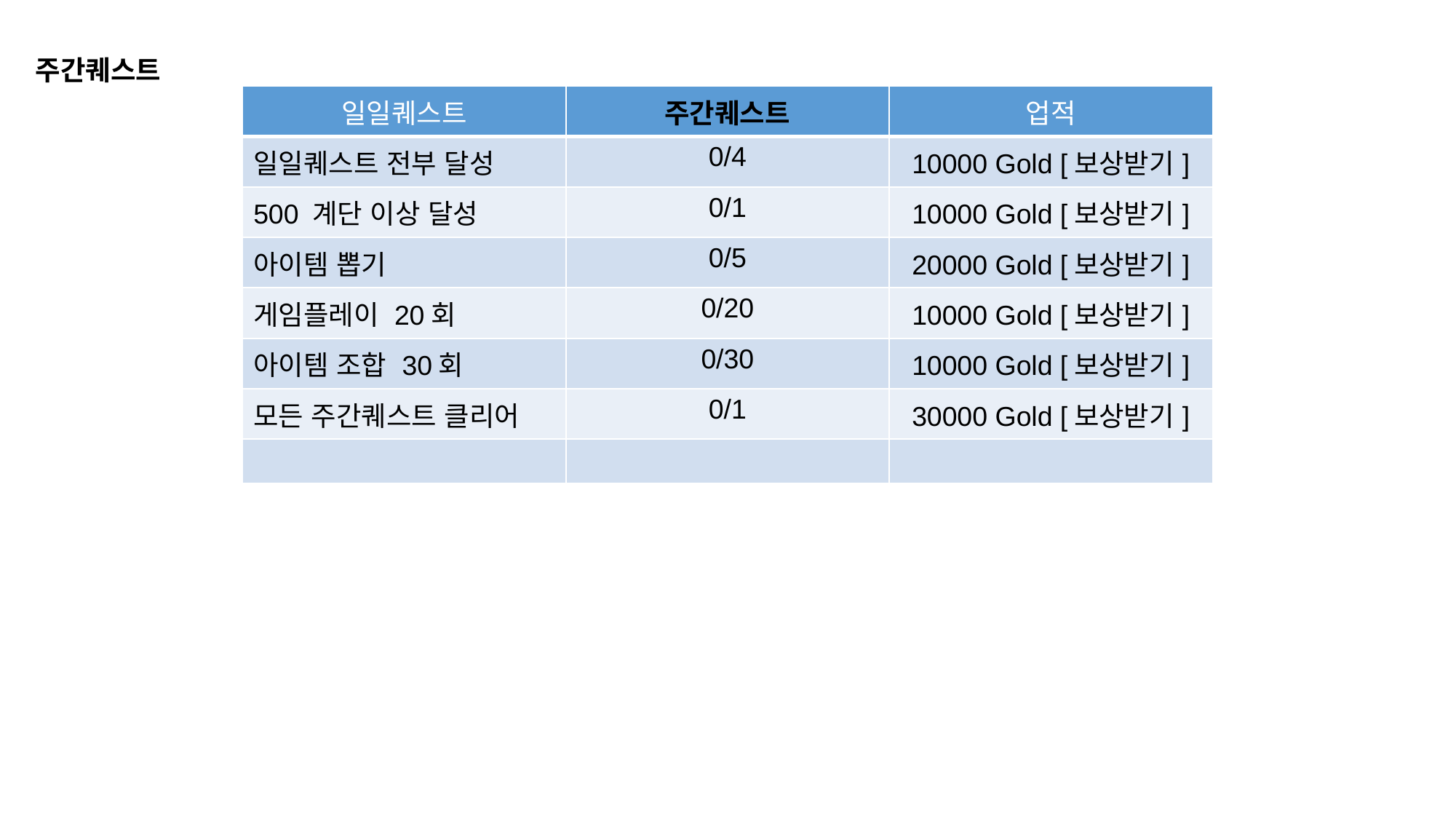

주간퀘스트
| 일일퀘스트 | 주간퀘스트 | 업적 |
| --- | --- | --- |
| 일일퀘스트 전부 달성 | 0/4 | 10000 Gold [보상받기] |
| 500 계단 이상 달성 | 0/1 | 10000 Gold [보상받기] |
| 아이템 뽑기 | 0/5 | 20000 Gold [보상받기] |
| 게임플레이 20회 | 0/20 | 10000 Gold [보상받기] |
| 아이템 조합 30회 | 0/30 | 10000 Gold [보상받기] |
| 모든 주간퀘스트 클리어 | 0/1 | 30000 Gold [보상받기] |
|  |  |  |